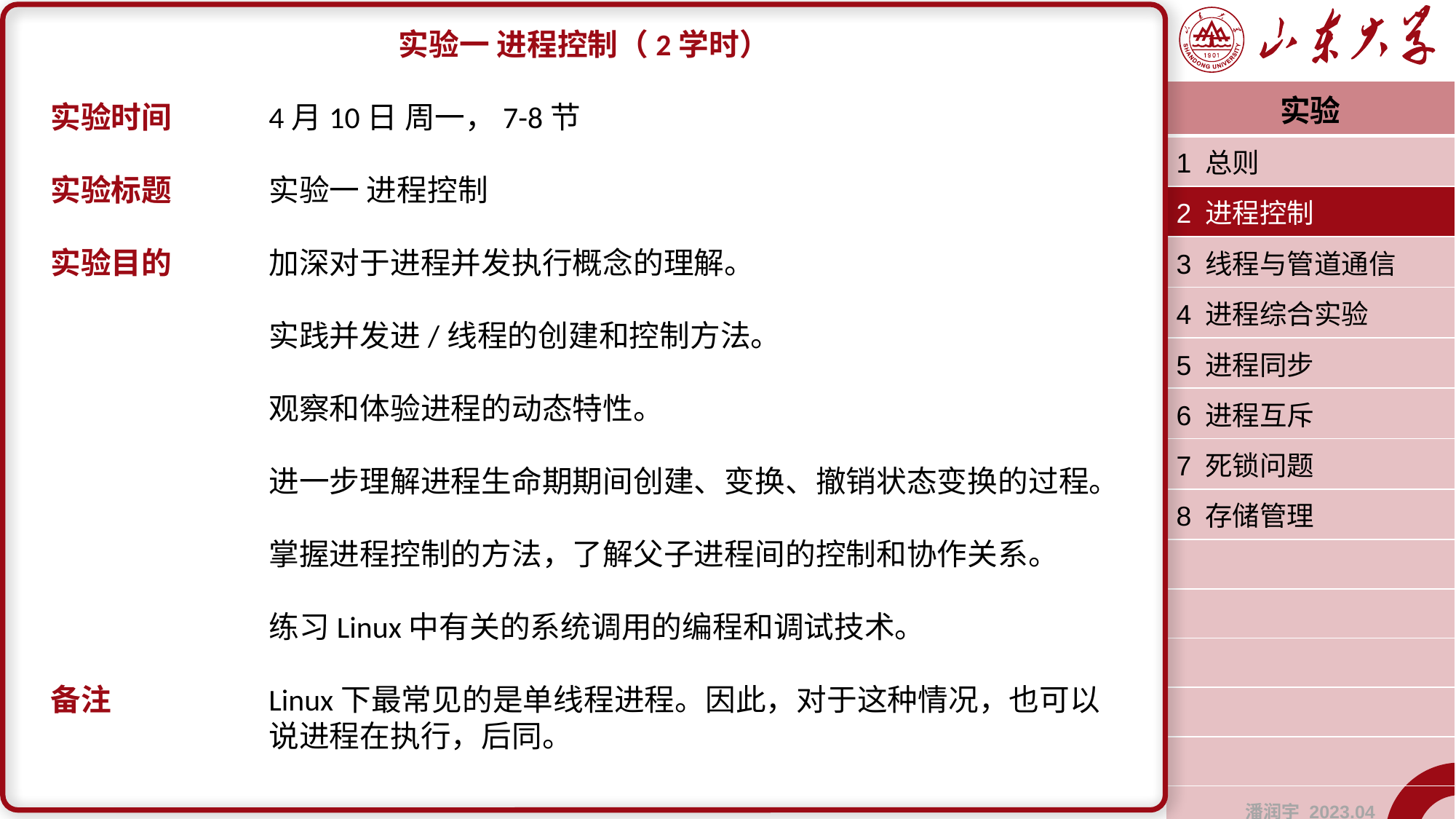

实验一 进程控制（2学时）

实验时间	4月10日 周一，7-8节

实验标题	实验一 进程控制

实验目的	加深对于进程并发执行概念的理解。

		实践并发进/线程的创建和控制方法。

		观察和体验进程的动态特性。

		进一步理解进程生命期期间创建、变换、撤销状态变换的过程。

		掌握进程控制的方法，了解父子进程间的控制和协作关系。

		练习Linux中有关的系统调用的编程和调试技术。

备注		Linux下最常见的是单线程进程。因此，对于这种情况，也可以		说进程在执行，后同。
| 实验 |
| --- |
| 1 总则 |
| 2 进程控制 |
| 3 线程与管道通信 |
| 4 进程综合实验 |
| 5 进程同步 |
| 6 进程互斥 |
| 7 死锁问题 |
| 8 存储管理 |
|  |
|  |
|  |
|  |
|  |
| 潘润宇 2023.04 |